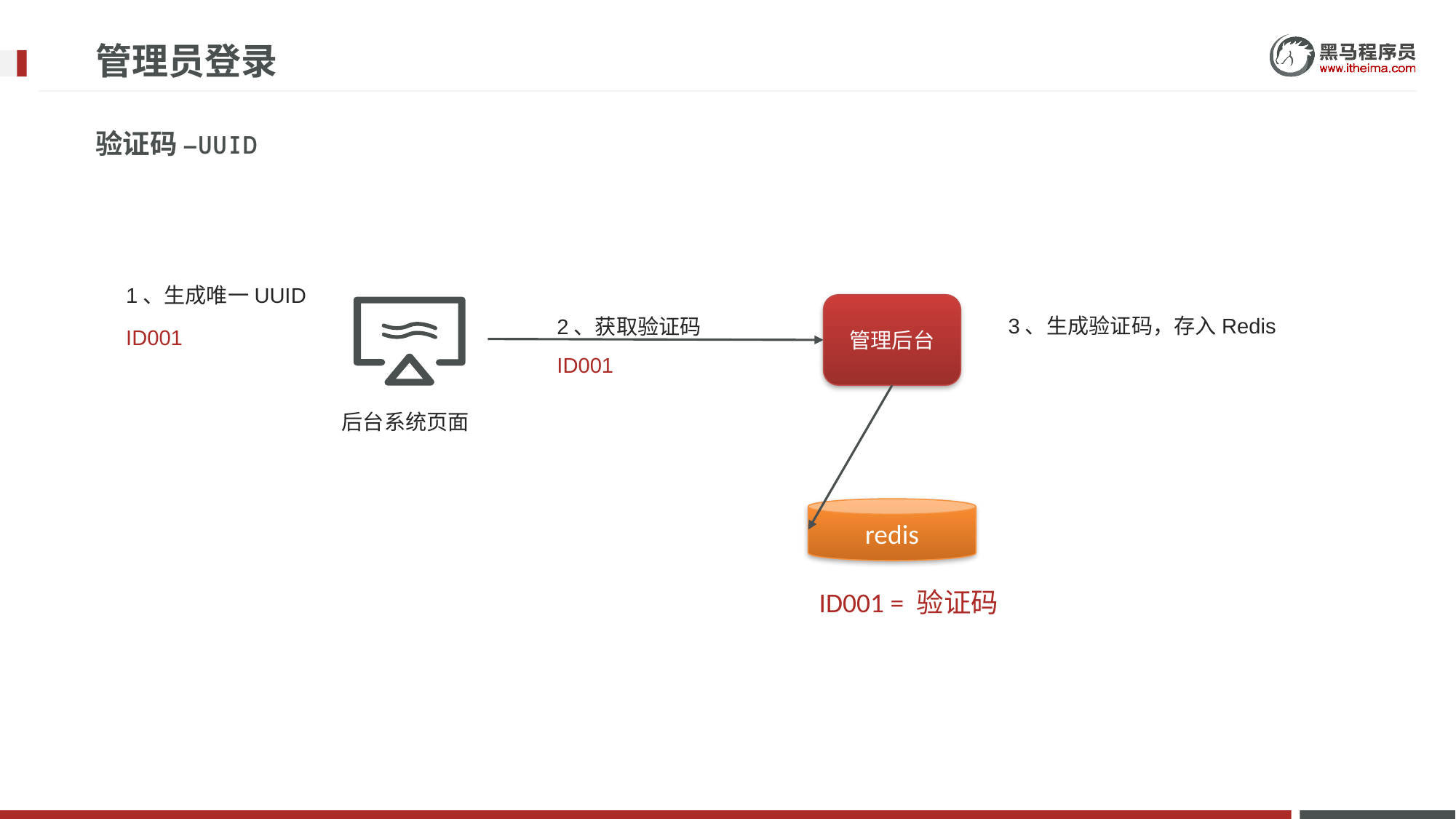

# 管理员登录
验证码-UUID
1、生成唯一UUID
ID001

管理后台
3、生成验证码，存入Redis

2、获取验证码ID001

后台系统页面
redis
ID001 = 验证码